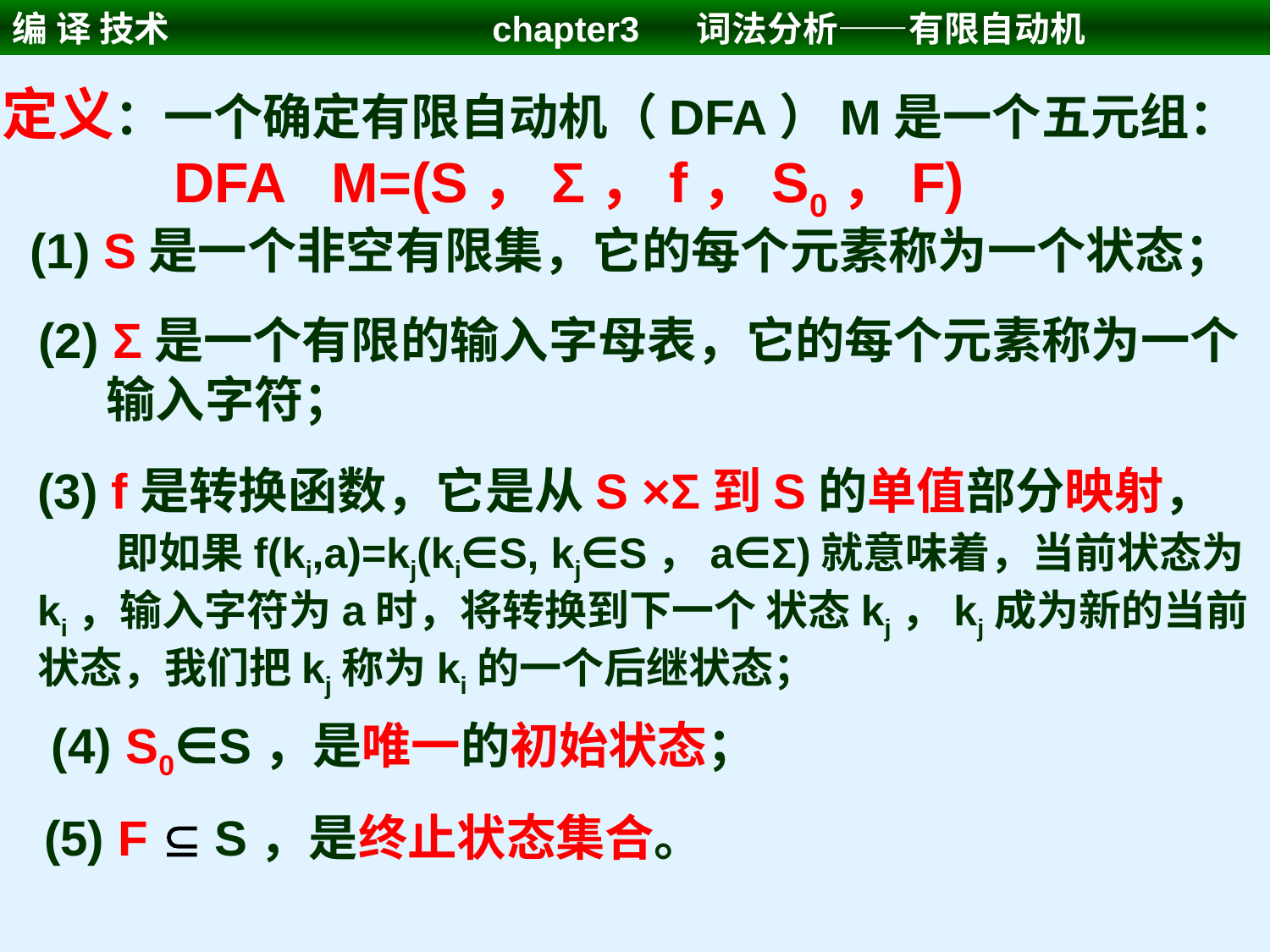

定义：一个确定有限自动机（DFA）M是一个五元组：
           DFA   M=(S，Σ，f，S0，F)
 S是一个非空有限集，它的每个元素称为一个状态；
(2) Σ是一个有限的输入字母表，它的每个元素称为一个
     输入字符；
(3) f是转换函数，它是从S ×Σ到S的单值部分映射，
      即如果f(ki,a)=kj(ki∈S, kj∈S，a∈Σ)就意味着，当前状态为ki，输入字符为a时，将转换到下一个 状态kj，kj成为新的当前状态，我们把kj称为ki的一个后继状态；
(4) S0∈S，是唯一的初始状态；
(5) F ⊆ S，是终止状态集合。